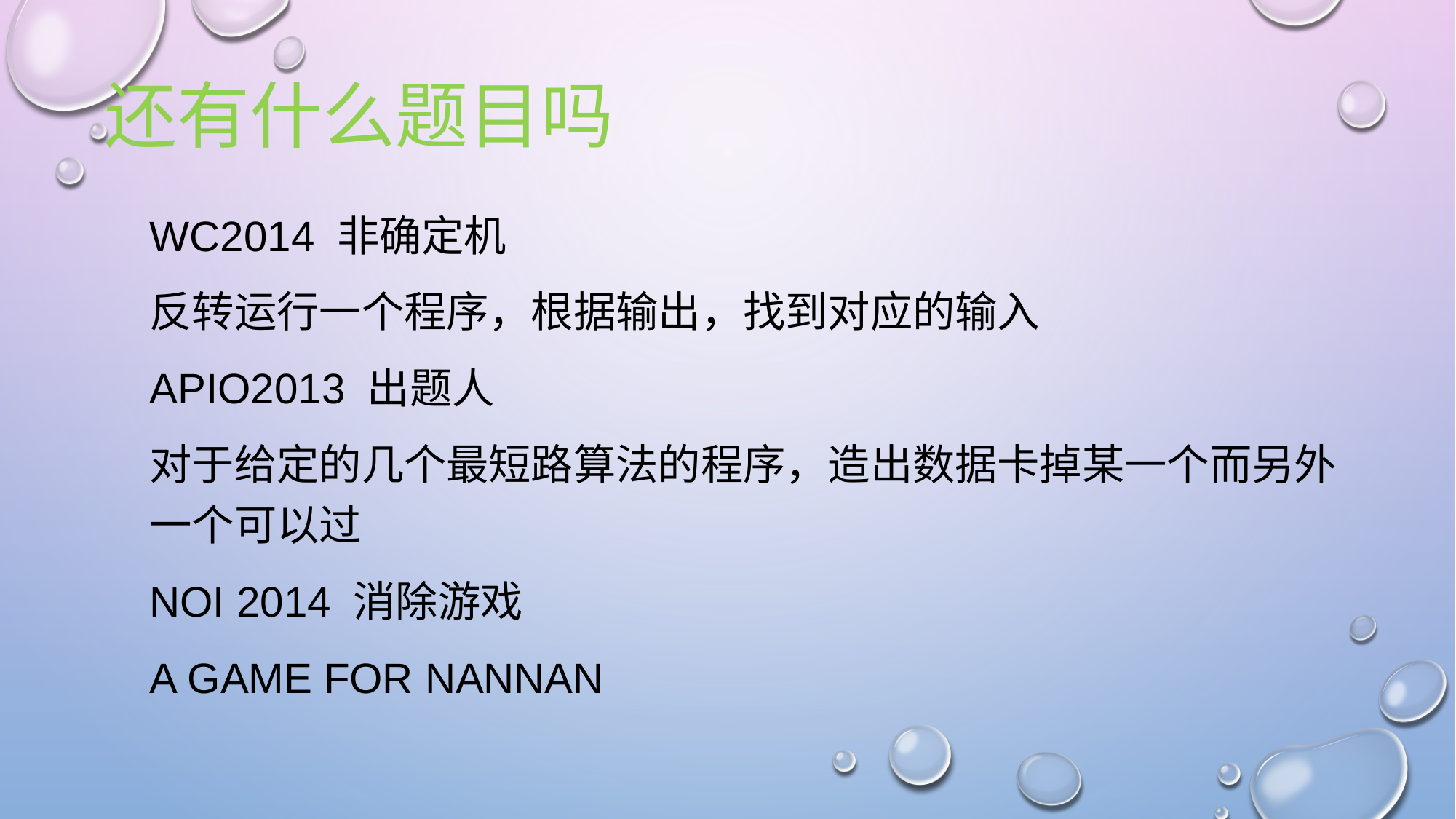

# 还有什么题目吗
WC2014 非确定机
反转运行一个程序，根据输出，找到对应的输入
APIO2013 出题人
对于给定的几个最短路算法的程序，造出数据卡掉某一个而另外一个可以过
NOI 2014 消除游戏
A game for nannan